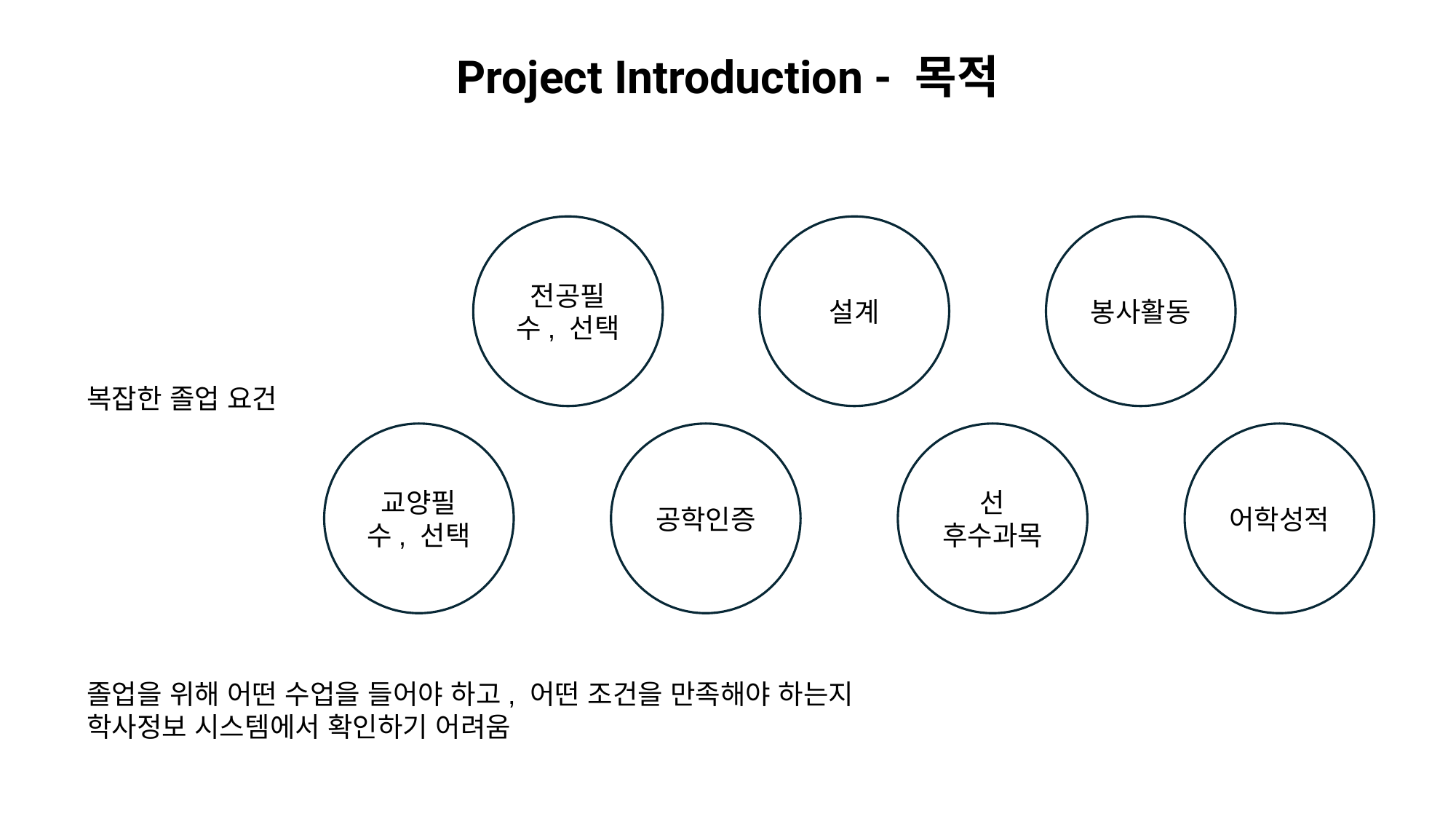

# Project Introduction - 목적

전공필수, 선택
설계
봉사활동
복잡한 졸업 요건
어학성적
공학인증
선 후수과목
교양필수, 선택
졸업을 위해 어떤 수업을 들어야 하고, 어떤 조건을 만족해야 하는지
학사정보 시스템에서 확인하기 어려움